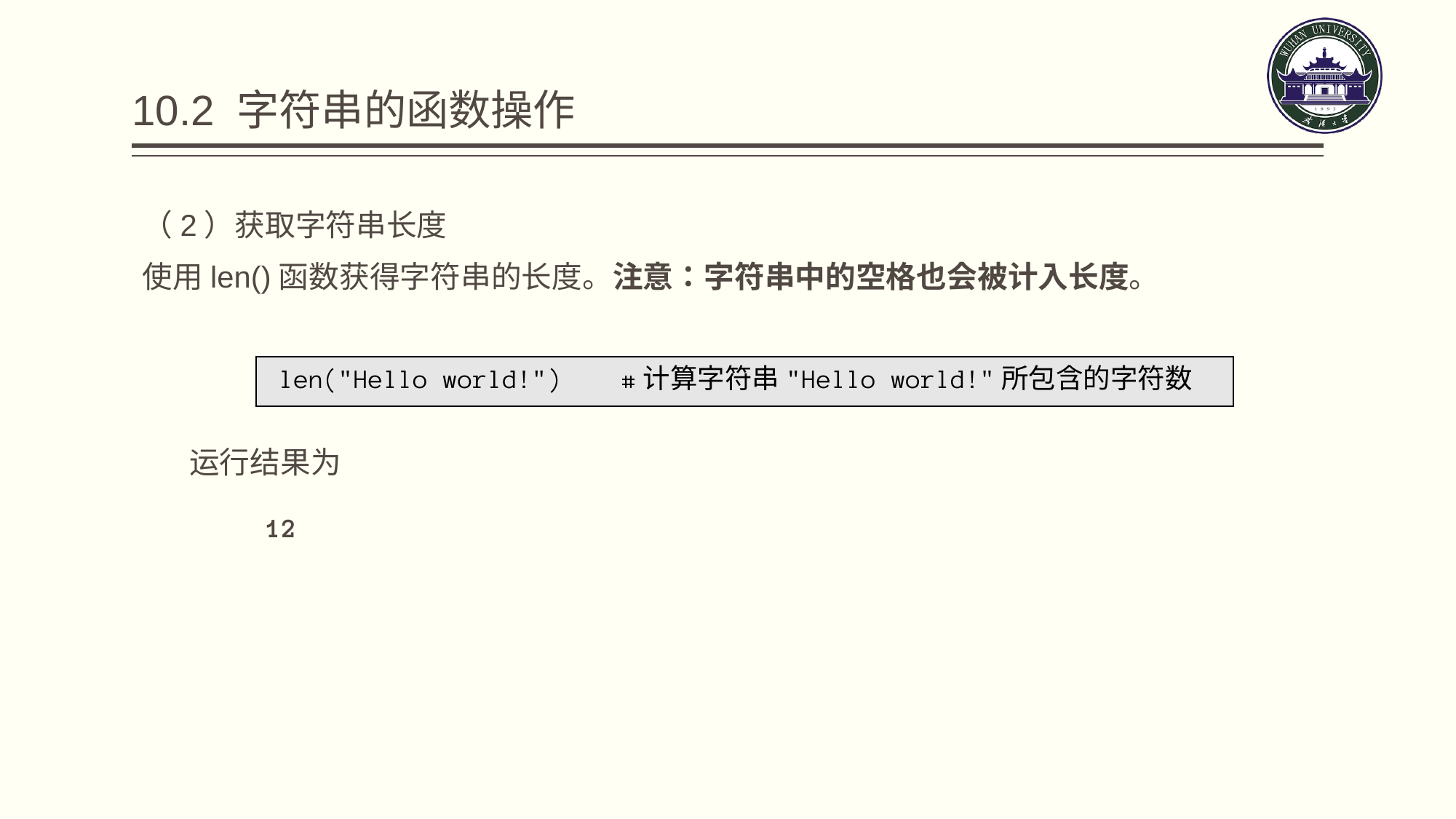

# 10.2 字符串的函数操作
（2）获取字符串长度
使用len()函数获得字符串的长度。注意：字符串中的空格也会被计入长度。
| len("Hello world!") #计算字符串"Hello world!"所包含的字符数 |
| --- |
运行结果为
12